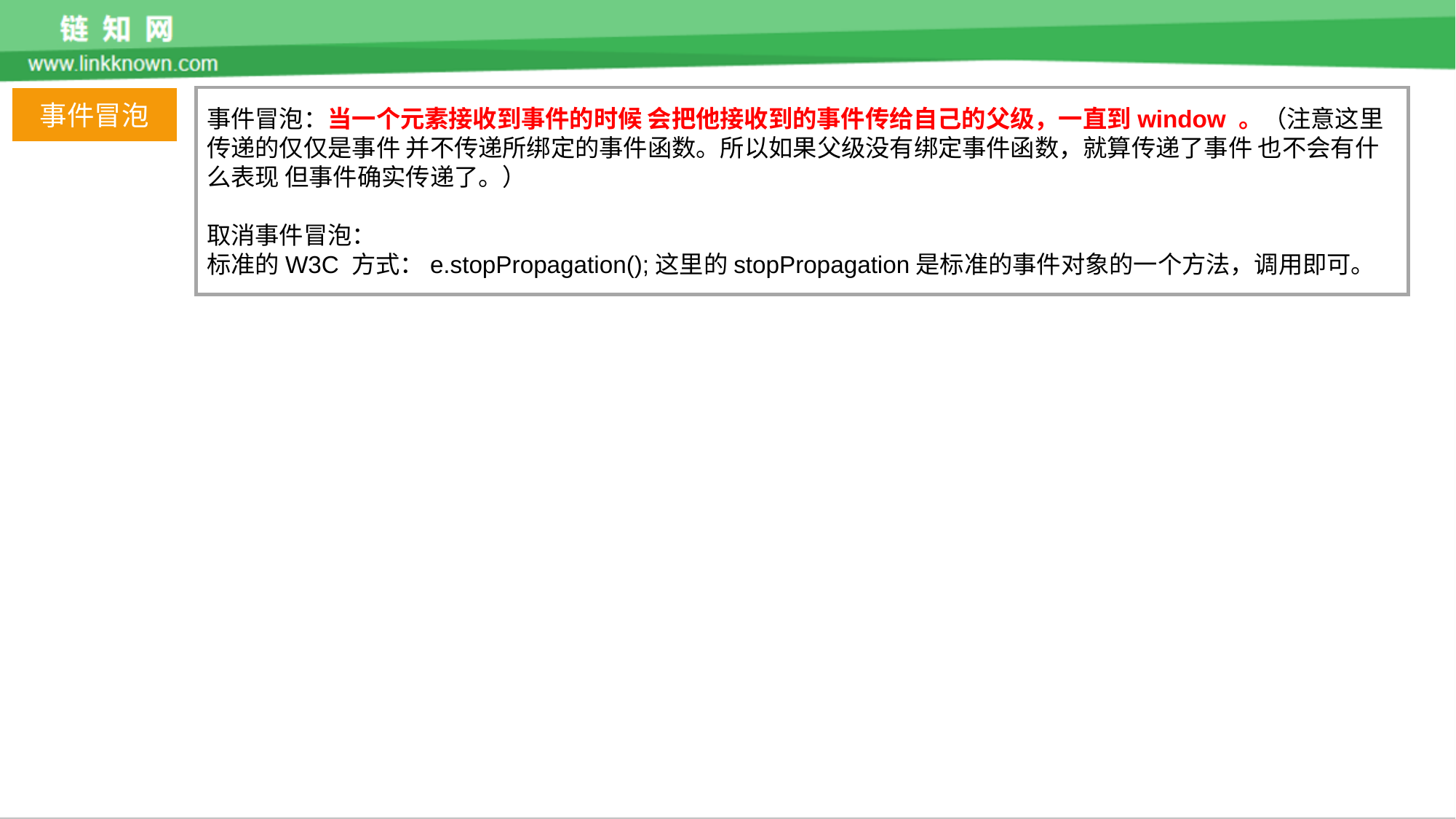

事件冒泡
事件冒泡：当一个元素接收到事件的时候 会把他接收到的事件传给自己的父级，一直到window 。（注意这里传递的仅仅是事件 并不传递所绑定的事件函数。所以如果父级没有绑定事件函数，就算传递了事件 也不会有什么表现 但事件确实传递了。）

取消事件冒泡：
标准的W3C 方式：e.stopPropagation();这里的stopPropagation是标准的事件对象的一个方法，调用即可。